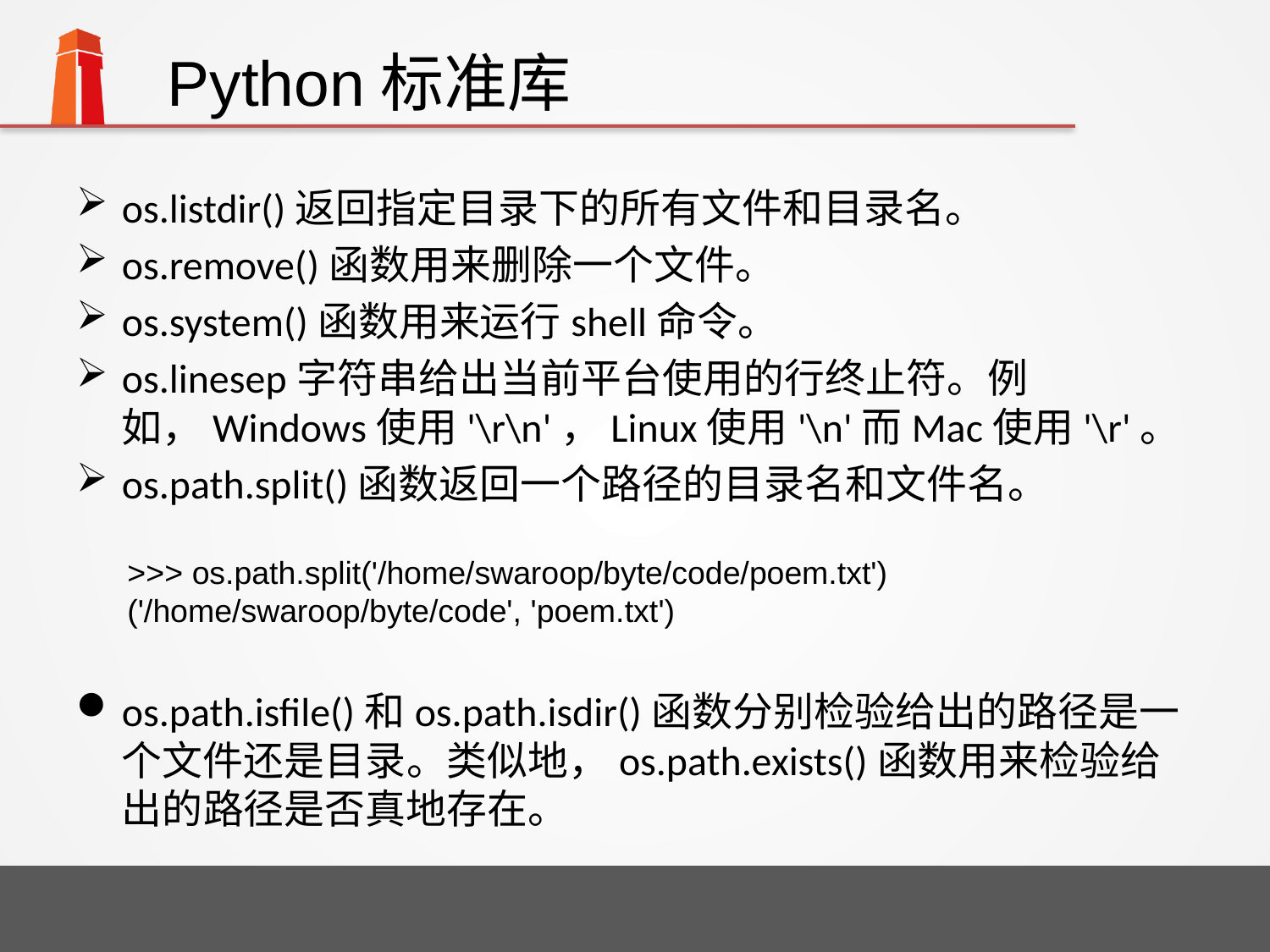

# Python标准库
os.listdir()返回指定目录下的所有文件和目录名。
os.remove()函数用来删除一个文件。
os.system()函数用来运行shell命令。
os.linesep字符串给出当前平台使用的行终止符。例如，Windows使用'\r\n'，Linux使用'\n'而Mac使用'\r'。
os.path.split()函数返回一个路径的目录名和文件名。

os.path.isfile()和os.path.isdir()函数分别检验给出的路径是一个文件还是目录。类似地，os.path.exists()函数用来检验给出的路径是否真地存在。
>>> os.path.split('/home/swaroop/byte/code/poem.txt')
('/home/swaroop/byte/code', 'poem.txt')